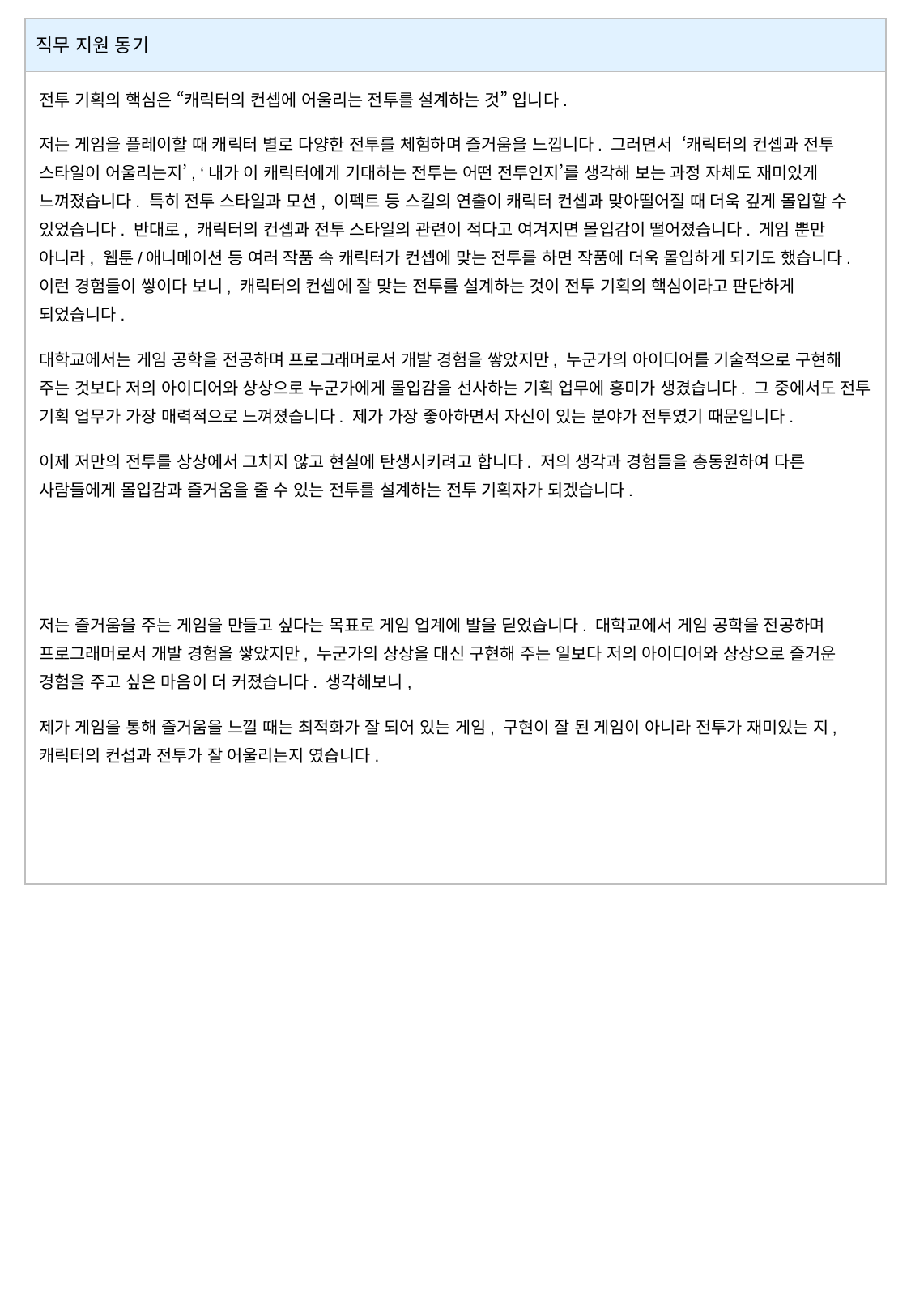

직무 지원 동기
전투 기획의 핵심은 “캐릭터의 컨셉에 어울리는 전투를 설계하는 것” 입니다.
저는 게임을 플레이할 때 캐릭터 별로 다양한 전투를 체험하며 즐거움을 느낍니다. 그러면서  ‘캐릭터의 컨셉과 전투 스타일이 어울리는지’, ‘내가 이 캐릭터에게 기대하는 전투는 어떤 전투인지’를 생각해 보는 과정 자체도 재미있게 느껴졌습니다. 특히 전투 스타일과 모션, 이펙트 등 스킬의 연출이 캐릭터 컨셉과 맞아떨어질 때 더욱 깊게 몰입할 수 있었습니다. 반대로, 캐릭터의 컨셉과 전투 스타일의 관련이 적다고 여겨지면 몰입감이 떨어졌습니다. 게임 뿐만 아니라, 웹툰/애니메이션 등 여러 작품 속 캐릭터가 컨셉에 맞는 전투를 하면 작품에 더욱 몰입하게 되기도 했습니다. 이런 경험들이 쌓이다 보니, 캐릭터의 컨셉에 잘 맞는 전투를 설계하는 것이 전투 기획의 핵심이라고 판단하게 되었습니다.
대학교에서는 게임 공학을 전공하며 프로그래머로서 개발 경험을 쌓았지만, 누군가의 아이디어를 기술적으로 구현해 주는 것보다 저의 아이디어와 상상으로 누군가에게 몰입감을 선사하는 기획 업무에 흥미가 생겼습니다. 그 중에서도 전투 기획 업무가 가장 매력적으로 느껴졌습니다. 제가 가장 좋아하면서 자신이 있는 분야가 전투였기 때문입니다.
이제 저만의 전투를 상상에서 그치지 않고 현실에 탄생시키려고 합니다. 저의 생각과 경험들을 총동원하여 다른 사람들에게 몰입감과 즐거움을 줄 수 있는 전투를 설계하는 전투 기획자가 되겠습니다.

저는 즐거움을 주는 게임을 만들고 싶다는 목표로 게임 업계에 발을 딛었습니다. 대학교에서 게임 공학을 전공하며 프로그래머로서 개발 경험을 쌓았지만, 누군가의 상상을 대신 구현해 주는 일보다 저의 아이디어와 상상으로 즐거운 경험을 주고 싶은 마음이 더 커졌습니다. 생각해보니,
제가 게임을 통해 즐거움을 느낄 때는 최적화가 잘 되어 있는 게임, 구현이 잘 된 게임이 아니라 전투가 재미있는 지, 캐릭터의 컨섭과 전투가 잘 어울리는지 였습니다.